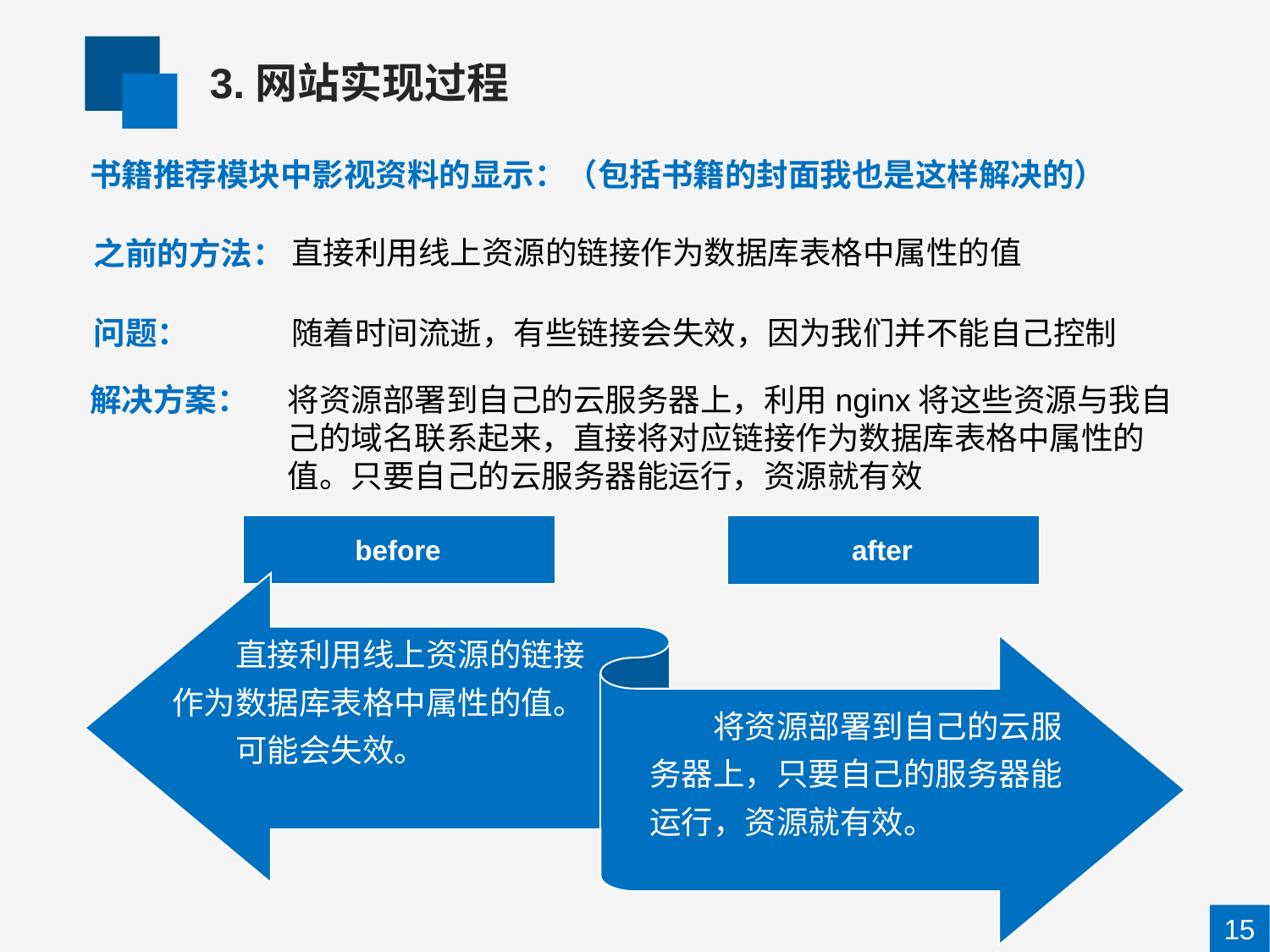

3.网站实现过程
书籍推荐模块中影视资料的显示：（包括书籍的封面我也是这样解决的）
直接利用线上资源的链接作为数据库表格中属性的值
之前的方法：
随着时间流逝，有些链接会失效，因为我们并不能自己控制
问题：
将资源部署到自己的云服务器上，利用nginx将这些资源与我自己的域名联系起来，直接将对应链接作为数据库表格中属性的值。只要自己的云服务器能运行，资源就有效
解决方案：

before

after

直接利用线上资源的链接作为数据库表格中属性的值。
可能会失效。
将资源部署到自己的云服务器上，只要自己的服务器能运行，资源就有效。
15